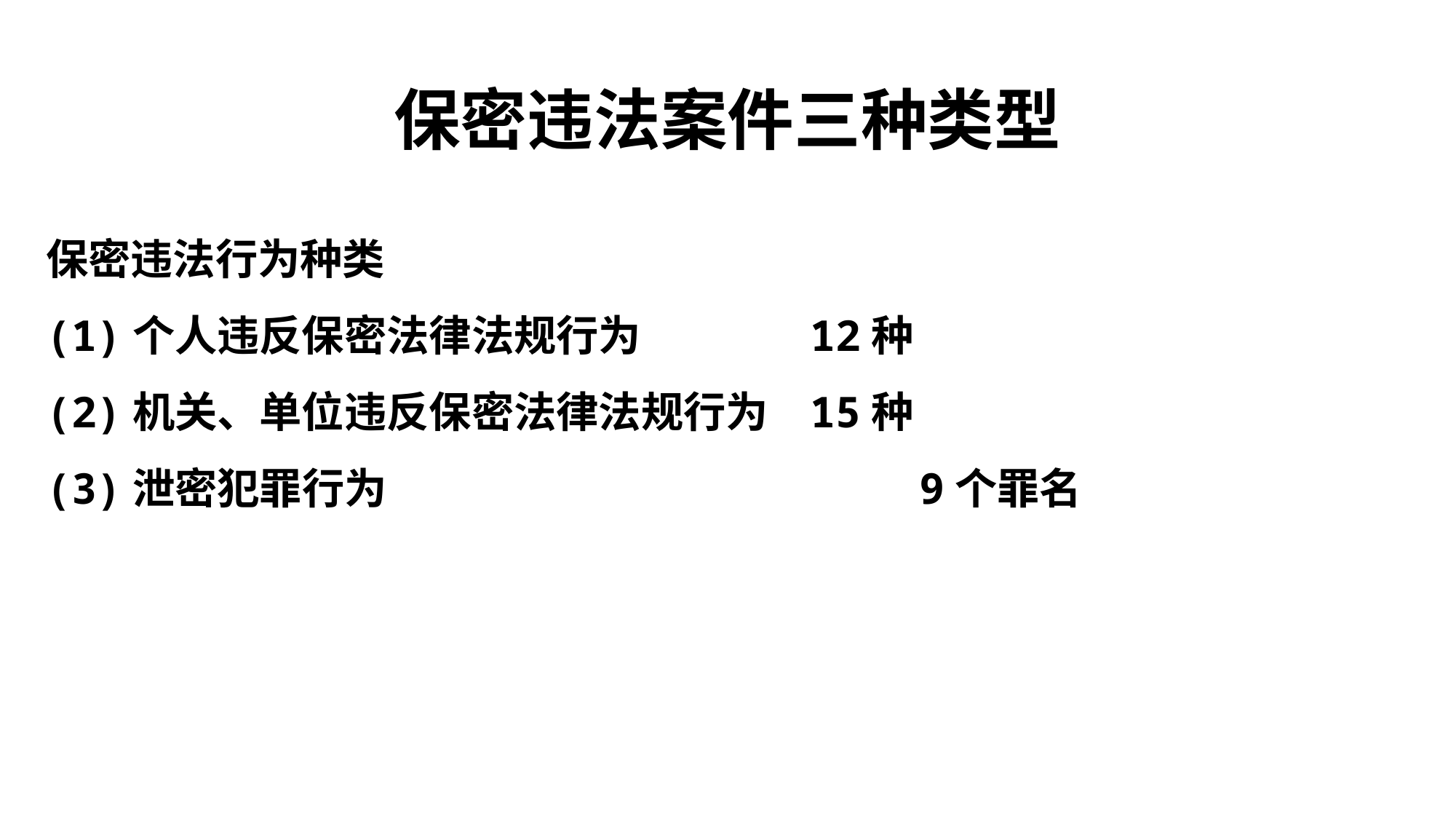

# 保密违法案件三种类型
保密违法行为种类
(1)个人违反保密法律法规行为		12种
(2)机关、单位违反保密法律法规行为	15种
(3)泄密犯罪行为					9个罪名